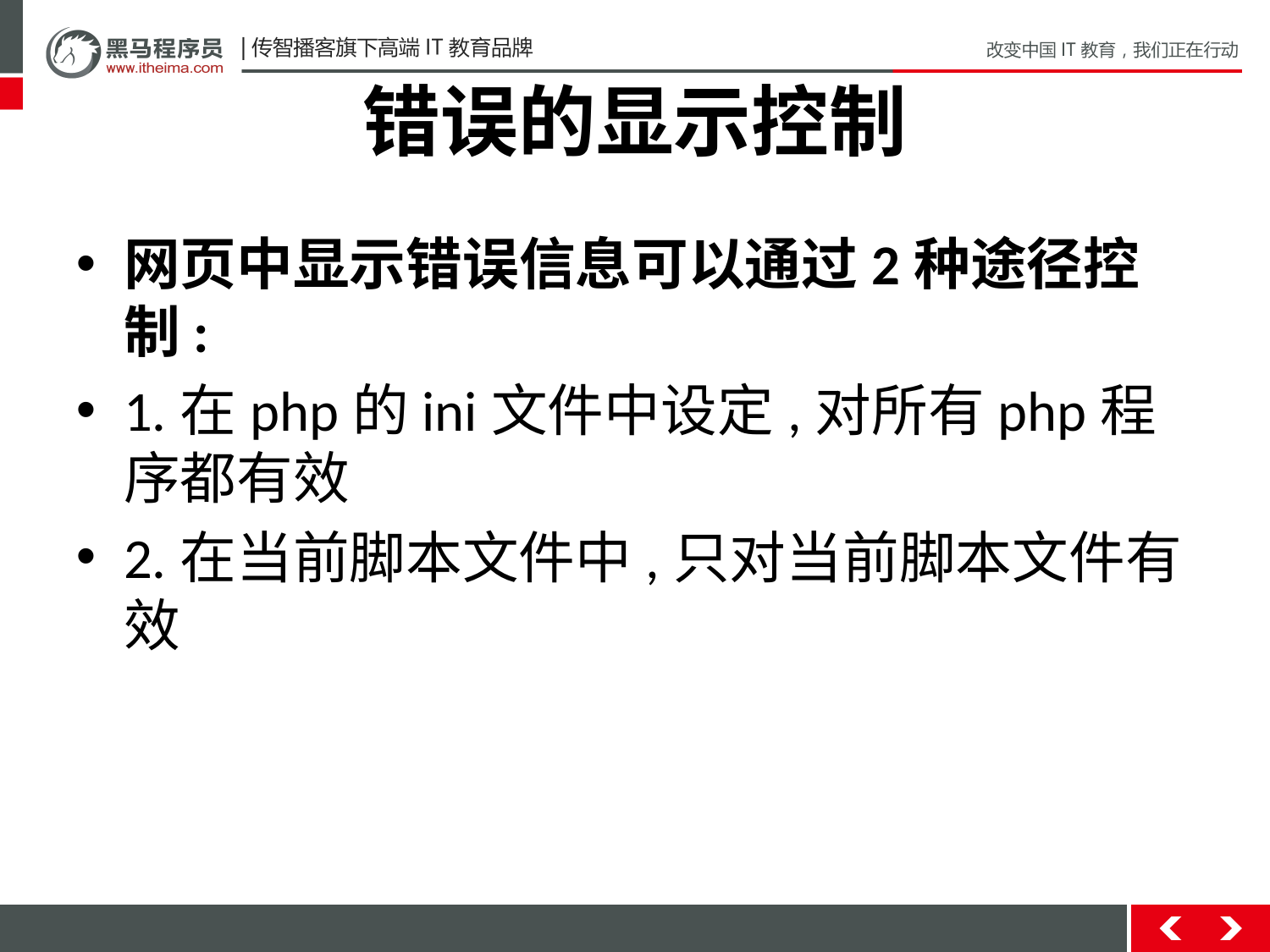

# 错误的显示控制
网页中显示错误信息可以通过2种途径控制:
1.在php的ini文件中设定,对所有php程序都有效
2.在当前脚本文件中,只对当前脚本文件有效